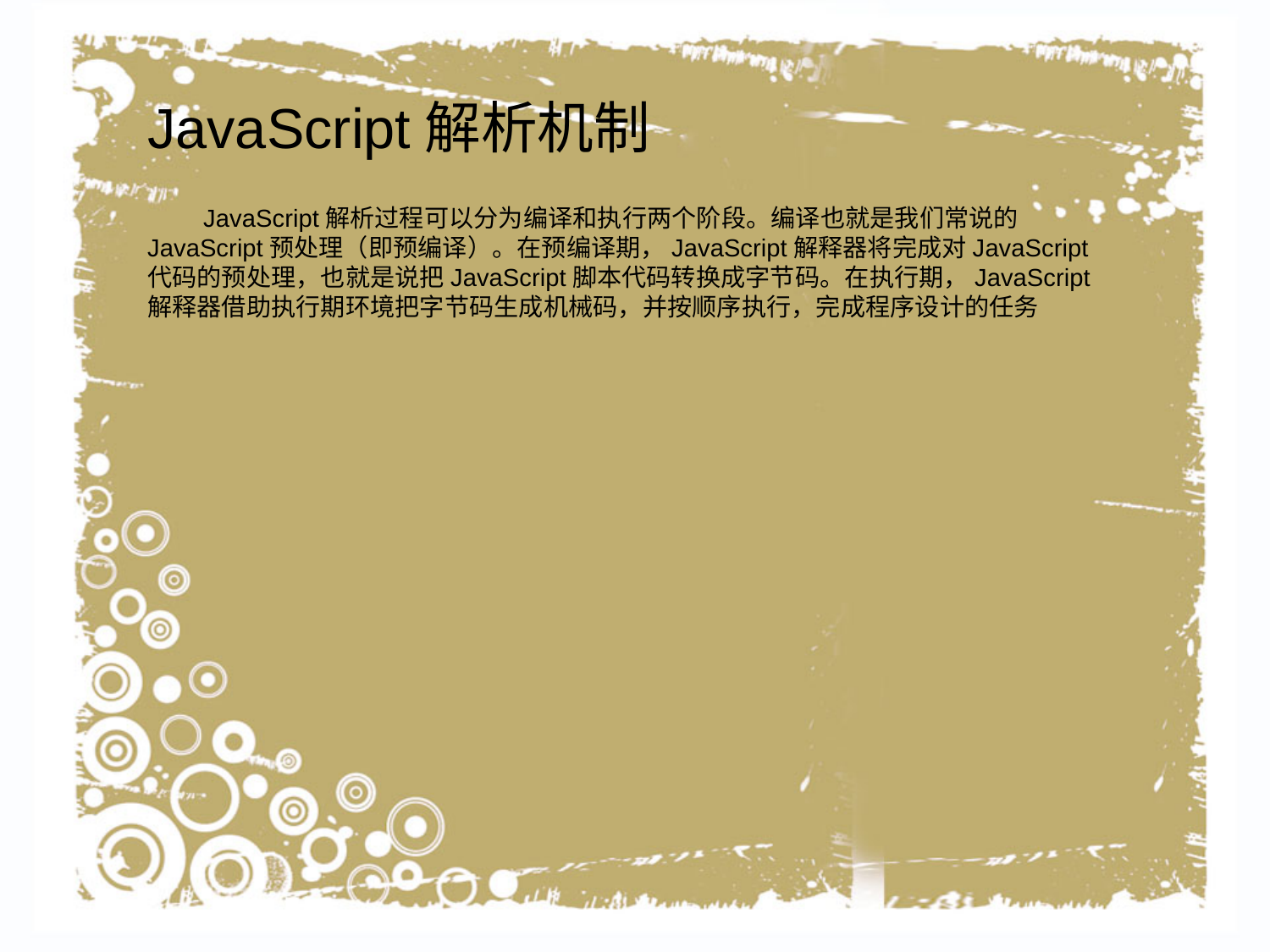

JavaScript解析机制
        JavaScript解析过程可以分为编译和执行两个阶段。编译也就是我们常说的JavaScript预处理（即预编译）。在预编译期，JavaScript解释器将完成对JavaScript代码的预处理，也就是说把JavaScript脚本代码转换成字节码。在执行期，JavaScript解释器借助执行期环境把字节码生成机械码，并按顺序执行，完成程序设计的任务